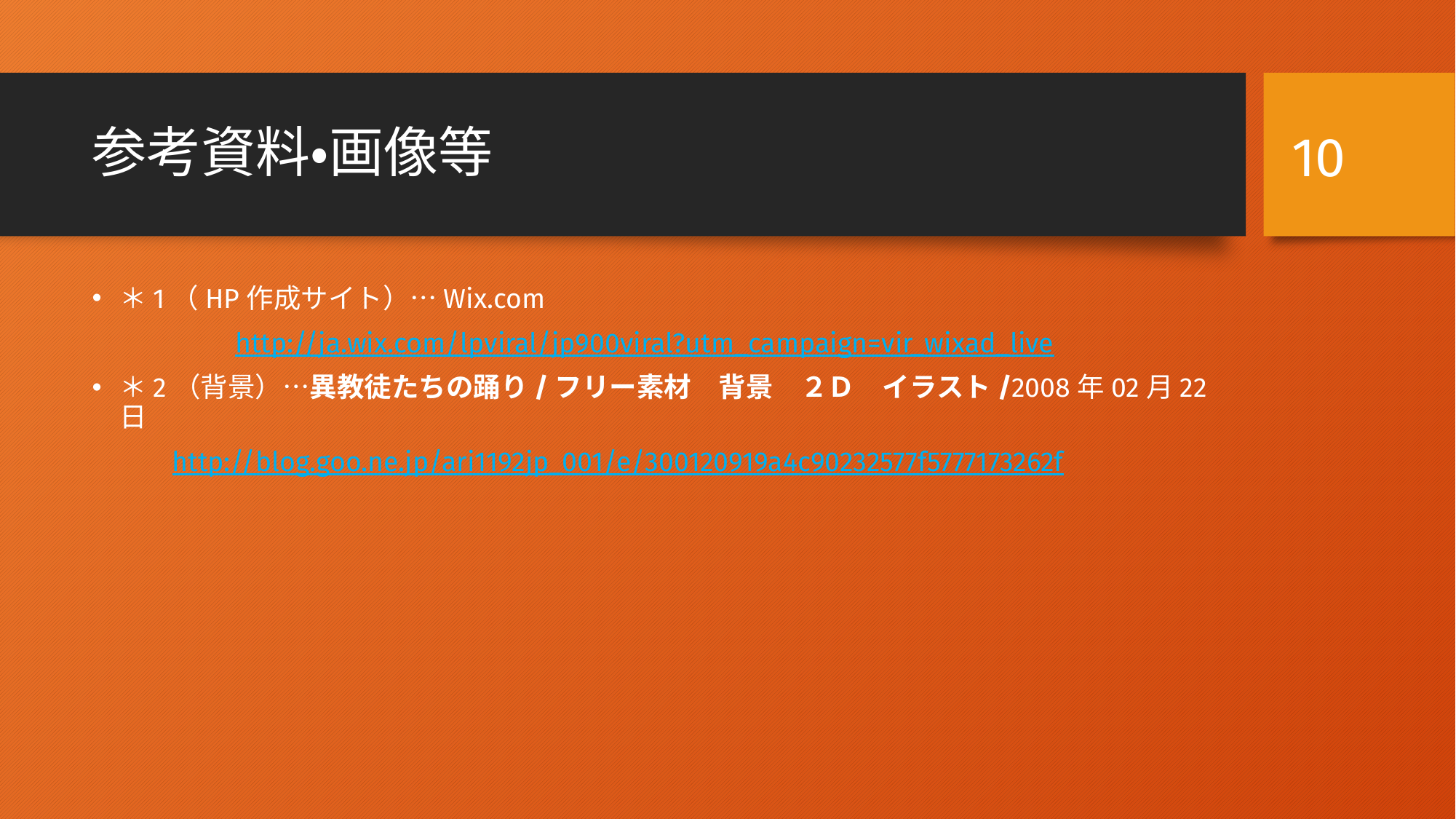

10
# 参考資料・画像等
＊1（HP作成サイト）…Wix.com
　　　　　http://ja.wix.com/lpviral/jp900viral?utm_campaign=vir_wixad_live
＊2（背景）…異教徒たちの踊り/フリー素材　背景　２Ｄ　イラスト/2008年02月22日
           http://blog.goo.ne.jp/ari1192jp_001/e/300120919a4c90232577f5777173262f